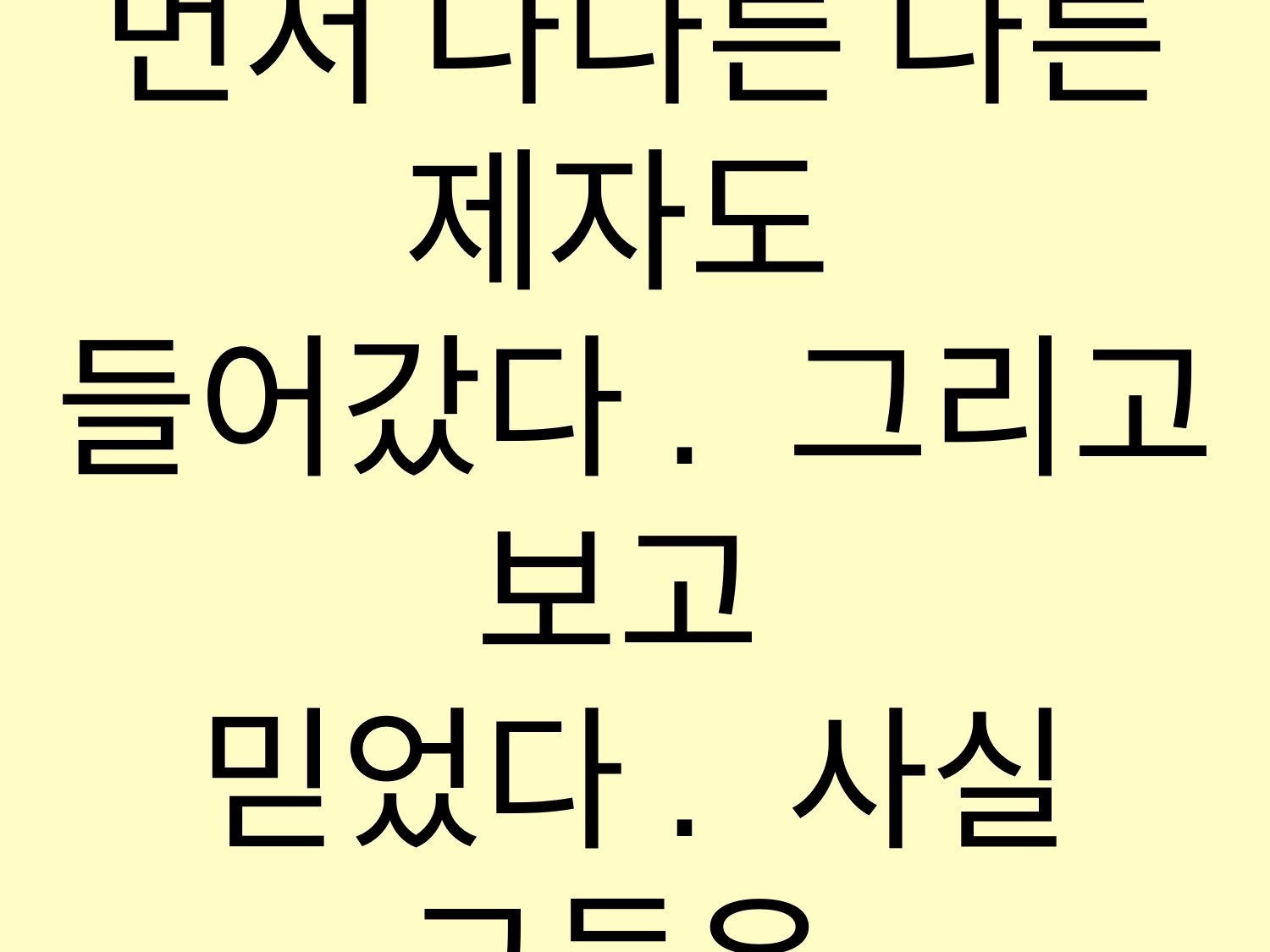

있었다. 그제야 무덤에
먼저 다다른 다른 제자도
들어갔다. 그리고 보고
믿었다. 사실 그들은
예수님께서 죽은 이들